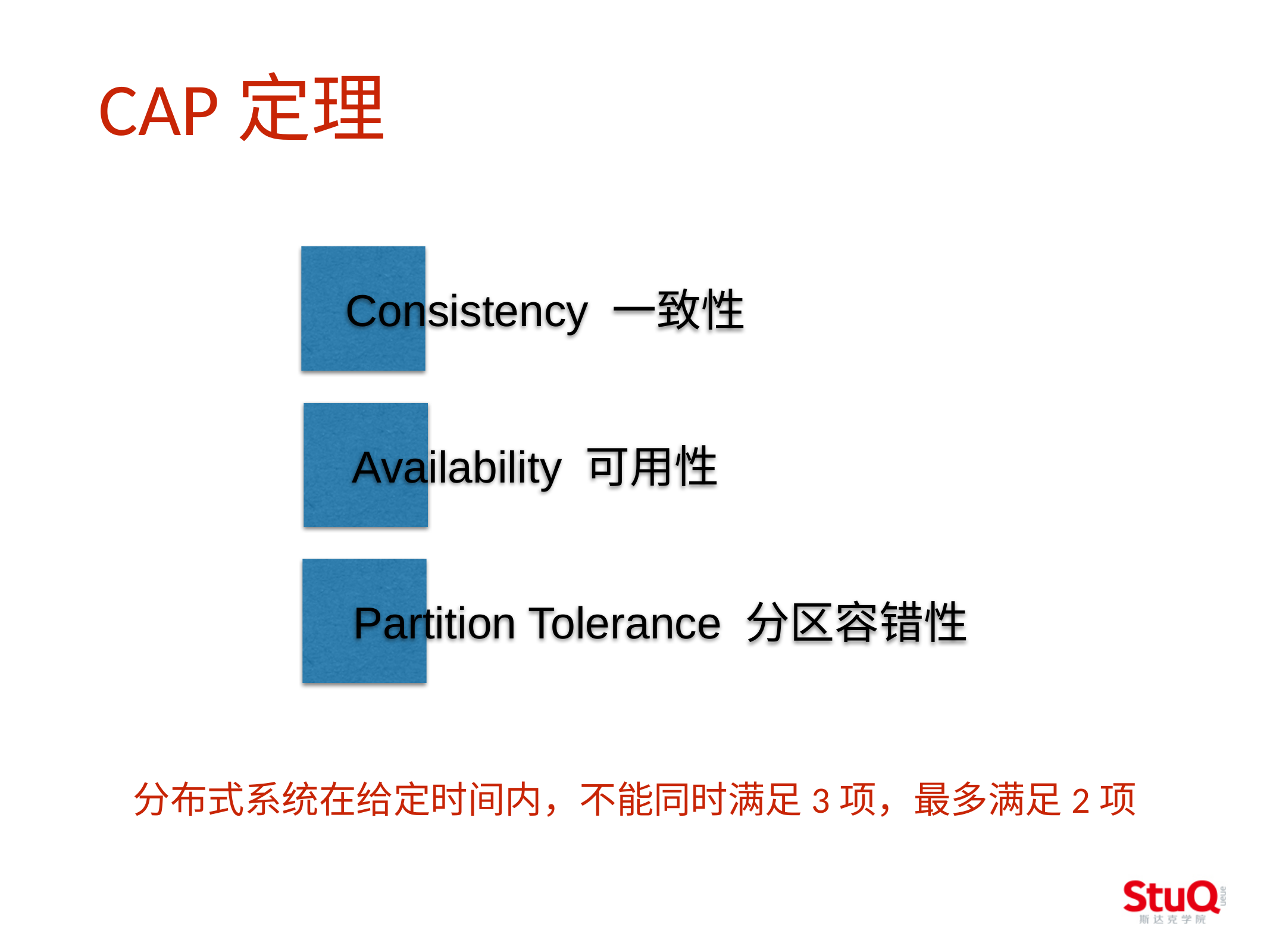

CAP定理

Consistency 一致性

Availability 可用性

Partition Tolerance 分区容错性
分布式系统在给定时间内，不能同时满足3项，最多满足2项